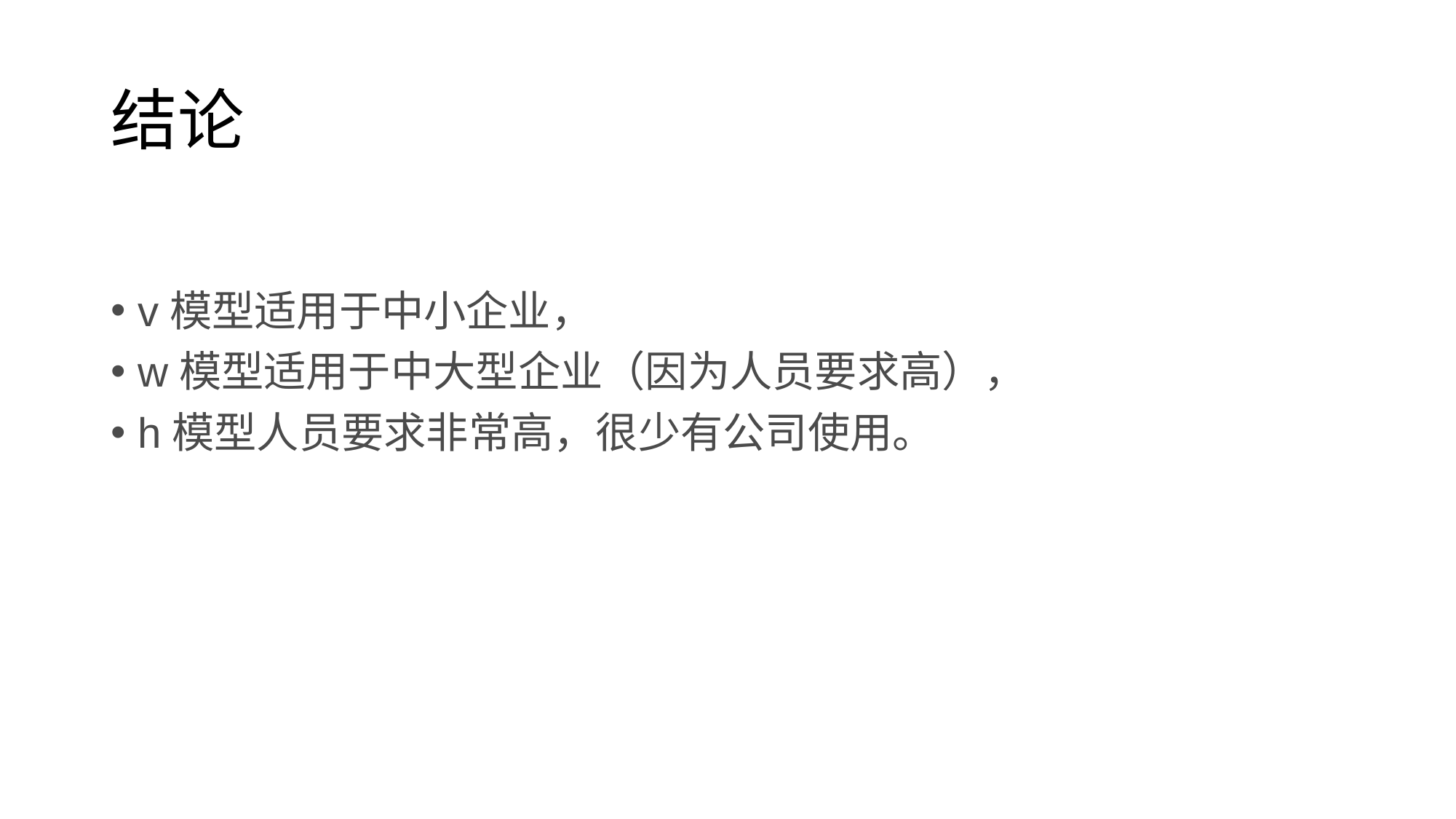

# 结论

v模型适用于中小企业，
w模型适用于中大型企业（因为人员要求高），
h模型人员要求非常高，很少有公司使用。